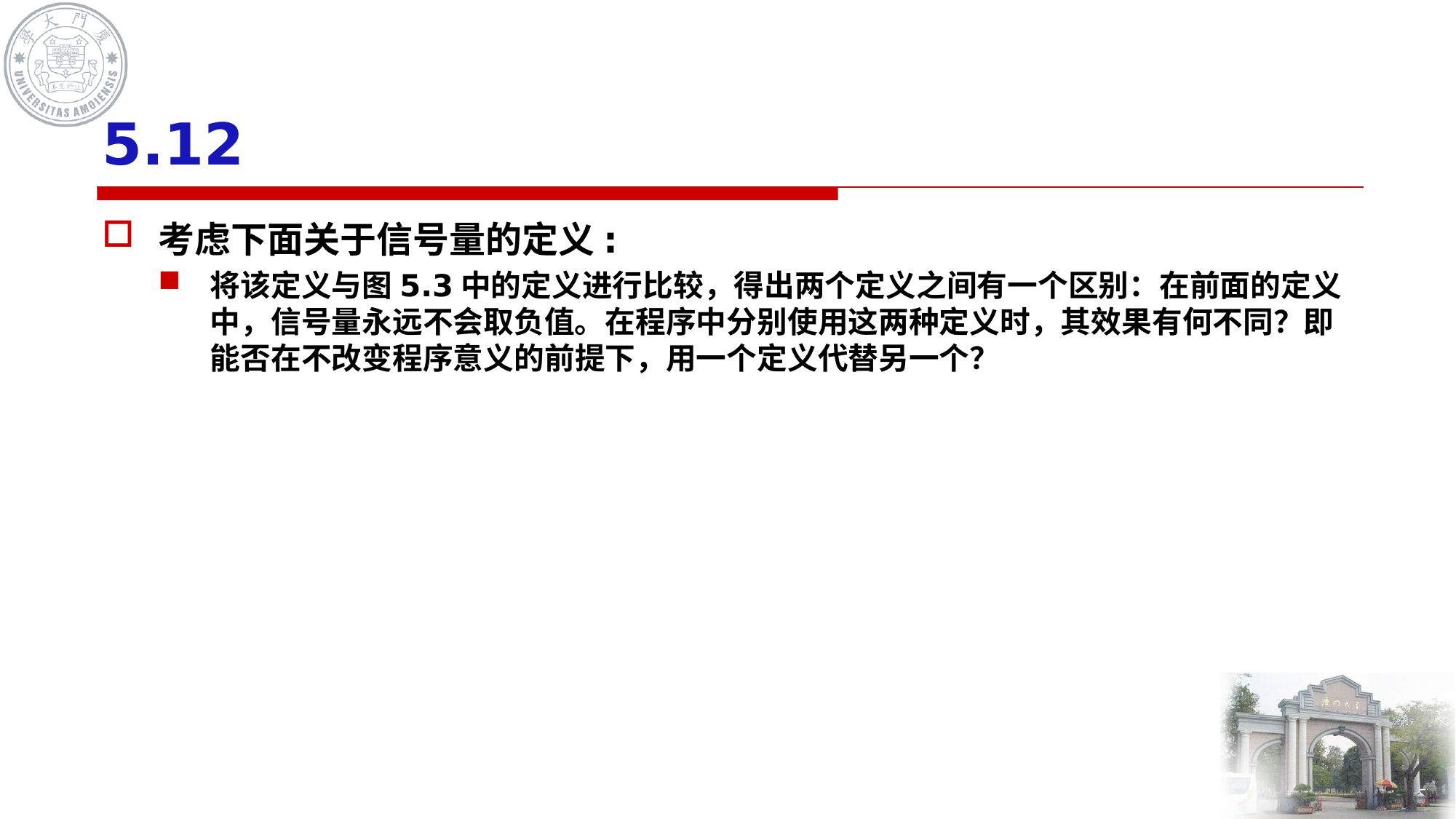

# 5.12
考虑下面关于信号量的定义:
将该定义与图5.3中的定义进行比较，得出两个定义之间有一个区别：在前面的定义中，信号量永远不会取负值。在程序中分别使用这两种定义时，其效果有何不同？即能否在不改变程序意义的前提下，用一个定义代替另一个？